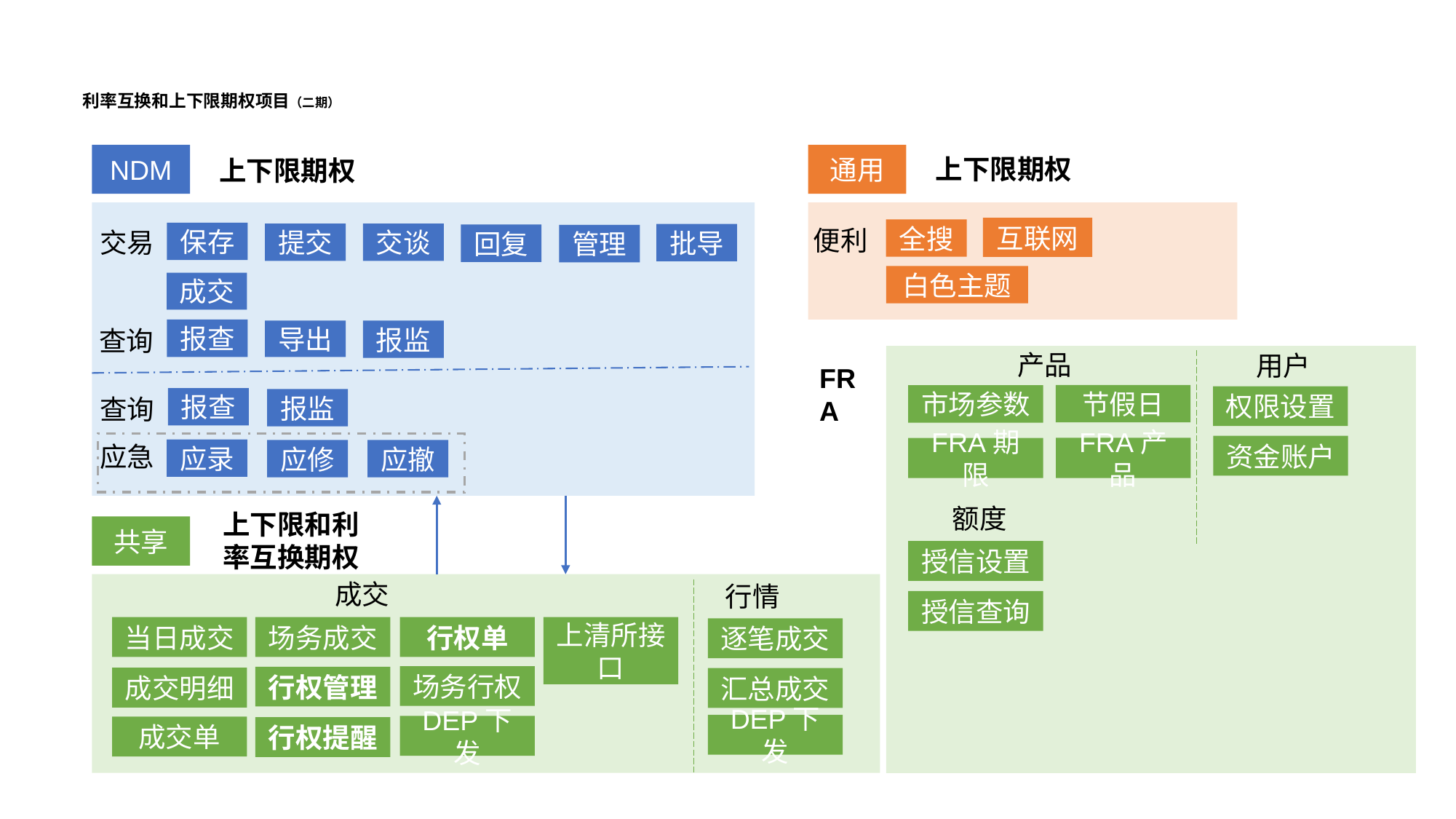

# 利率互换和上下限期权项目（二期）
NDM
通用
上下限期权
上下限期权

互联网
便利
全搜
交易
保存
提交
交谈

批导

回复
管理
白色主题

成交

查询
报查
导出
报监
产品
用户

FRA
节假日
市场参数
权限设置
查询
报查
报监

应急
资金账户
FRA产品
FRA期限
应录
应修
应撤
额度
上下限和利
率互换期权
共享
授信设置
成交

行情
授信查询
当日成交
场务成交
行权单
上清所接口
逐笔成交
场务行权
行权管理
成交明细
汇总成交
DEP下发
DEP下发
成交单
行权提醒